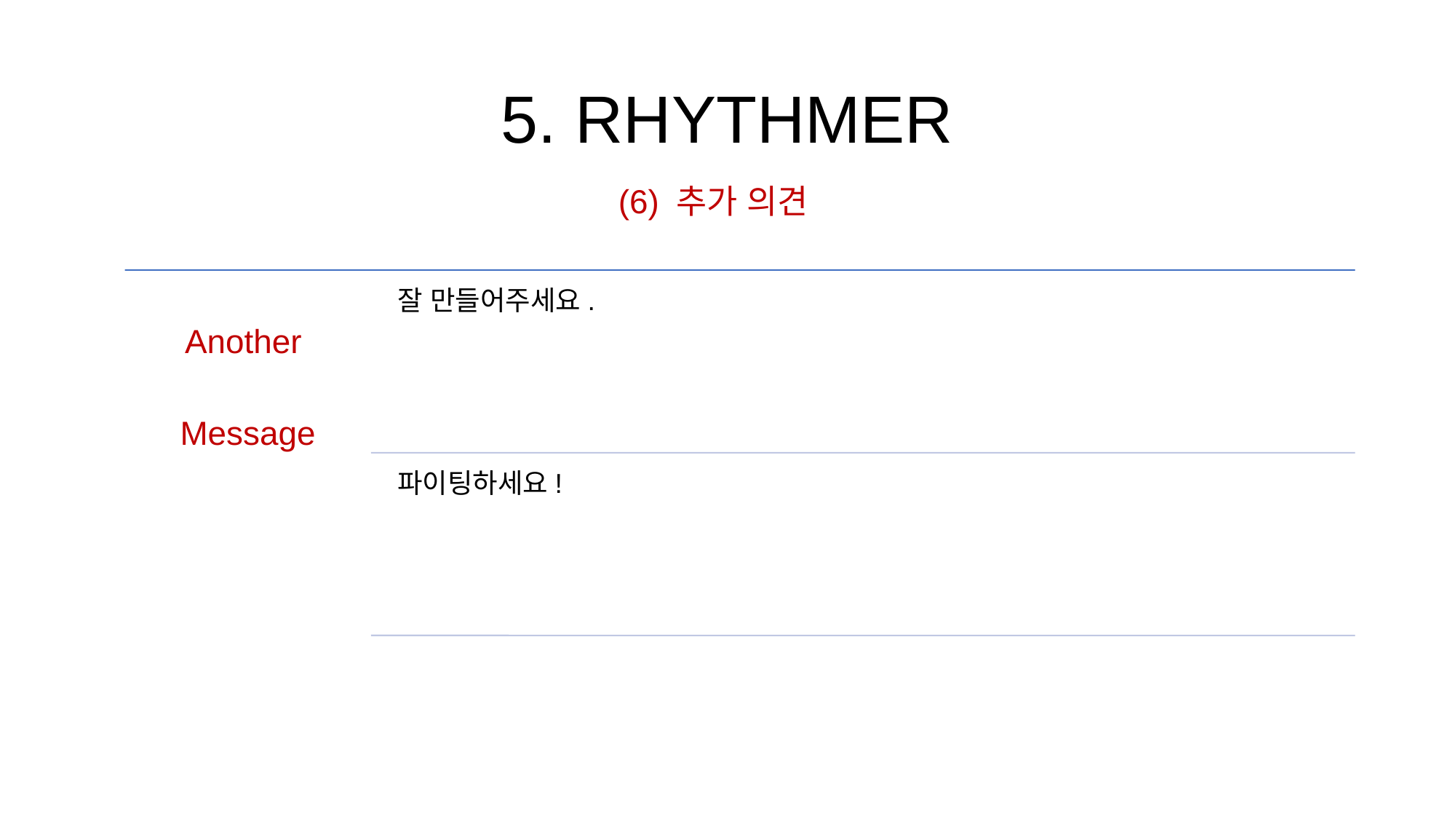

# 5. RHYTHMER
(6) 추가 의견
Another
Message
잘 만들어주세요.
파이팅하세요!